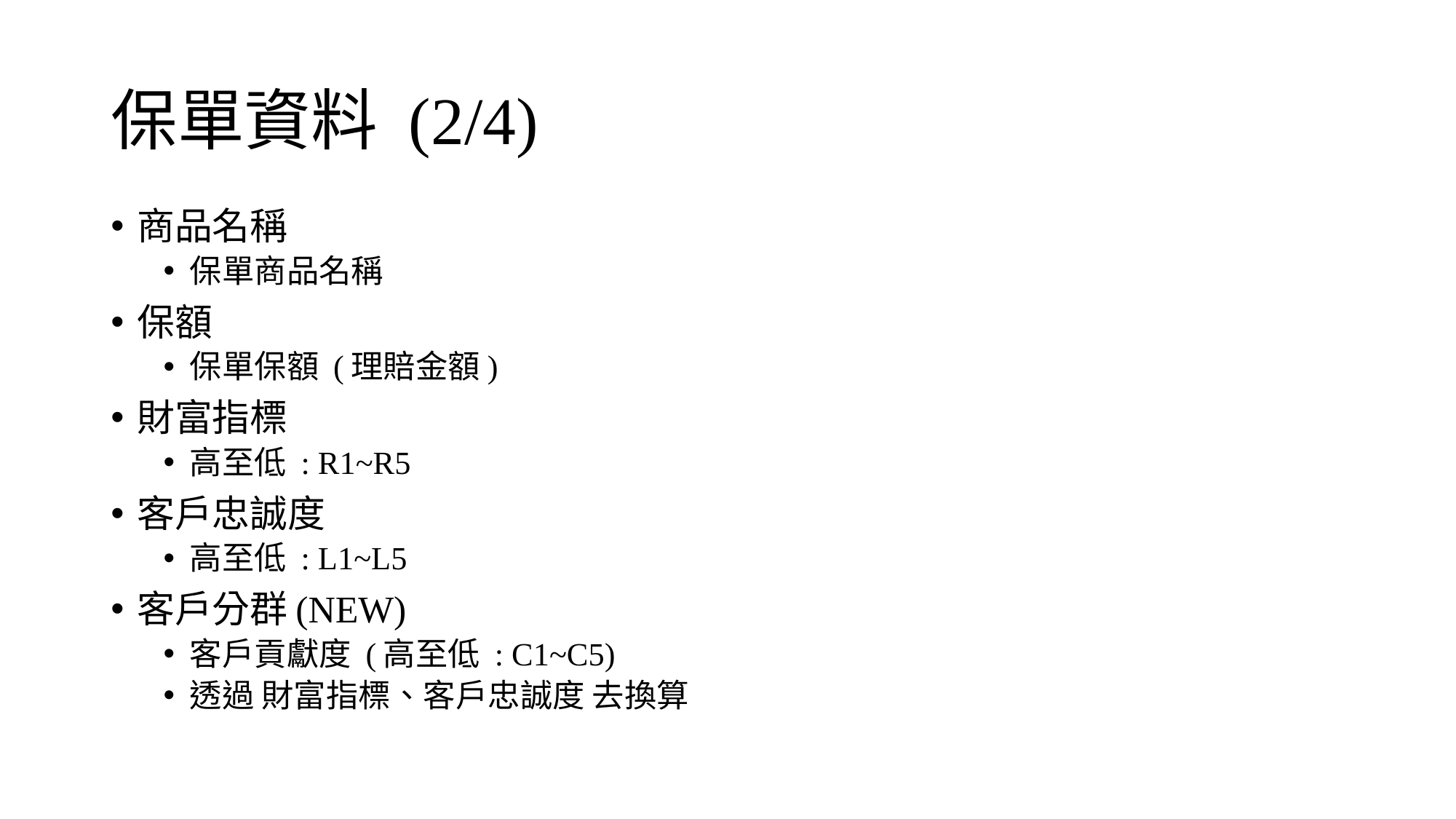

# 保單資料 (2/4)
商品名稱
保單商品名稱
保額
保單保額 (理賠金額)
財富指標
高至低 : R1~R5
客戶忠誠度
高至低 : L1~L5
客戶分群(NEW)
客戶貢獻度 (高至低 : C1~C5)
透過 財富指標、客戶忠誠度 去換算